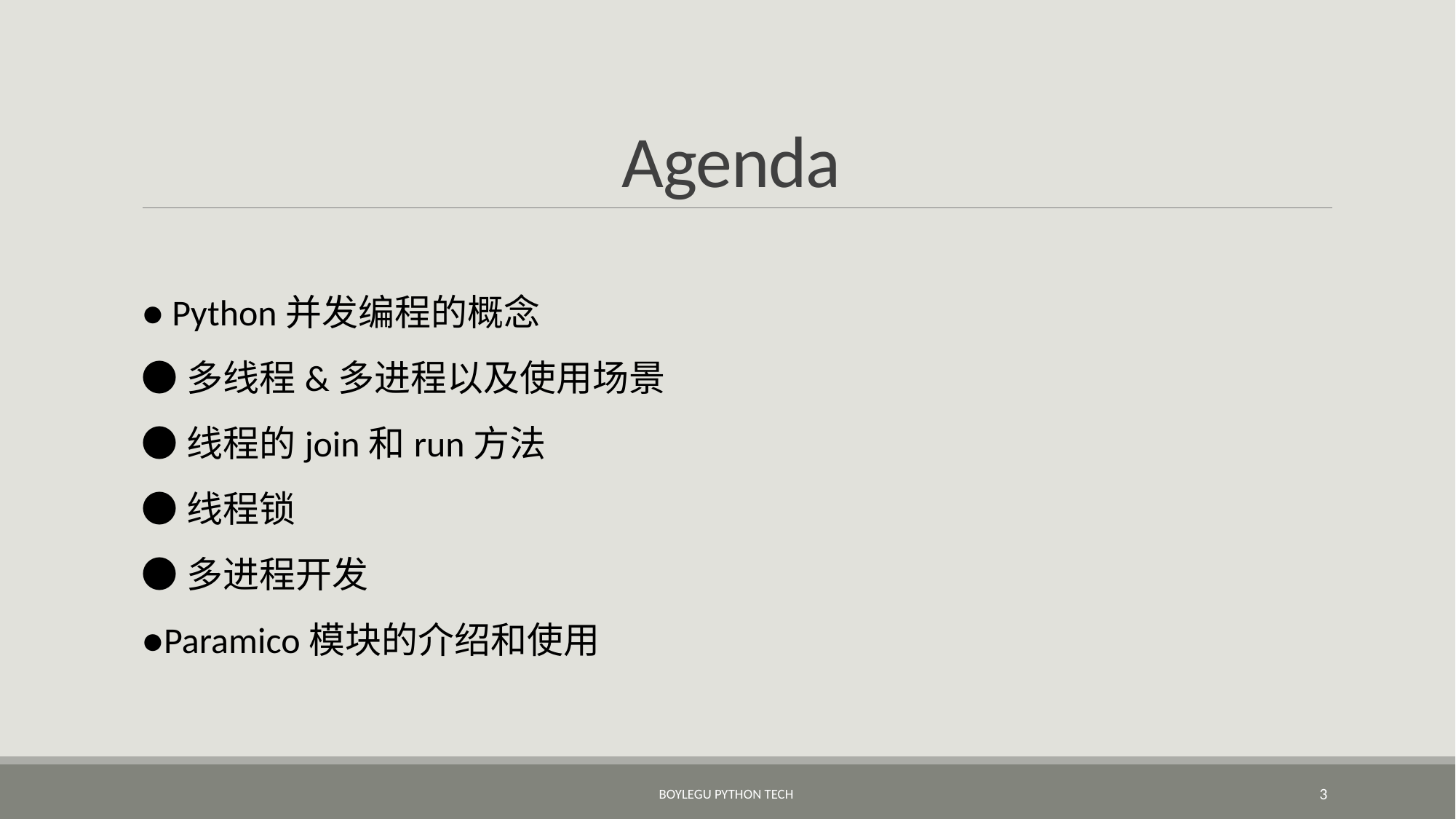

# Agenda

● Python并发编程的概念
●多线程&多进程以及使用场景
●线程的join和run方法
●线程锁
●多进程开发
●Paramico模块的介绍和使用

BoyleGu Python Tech
3